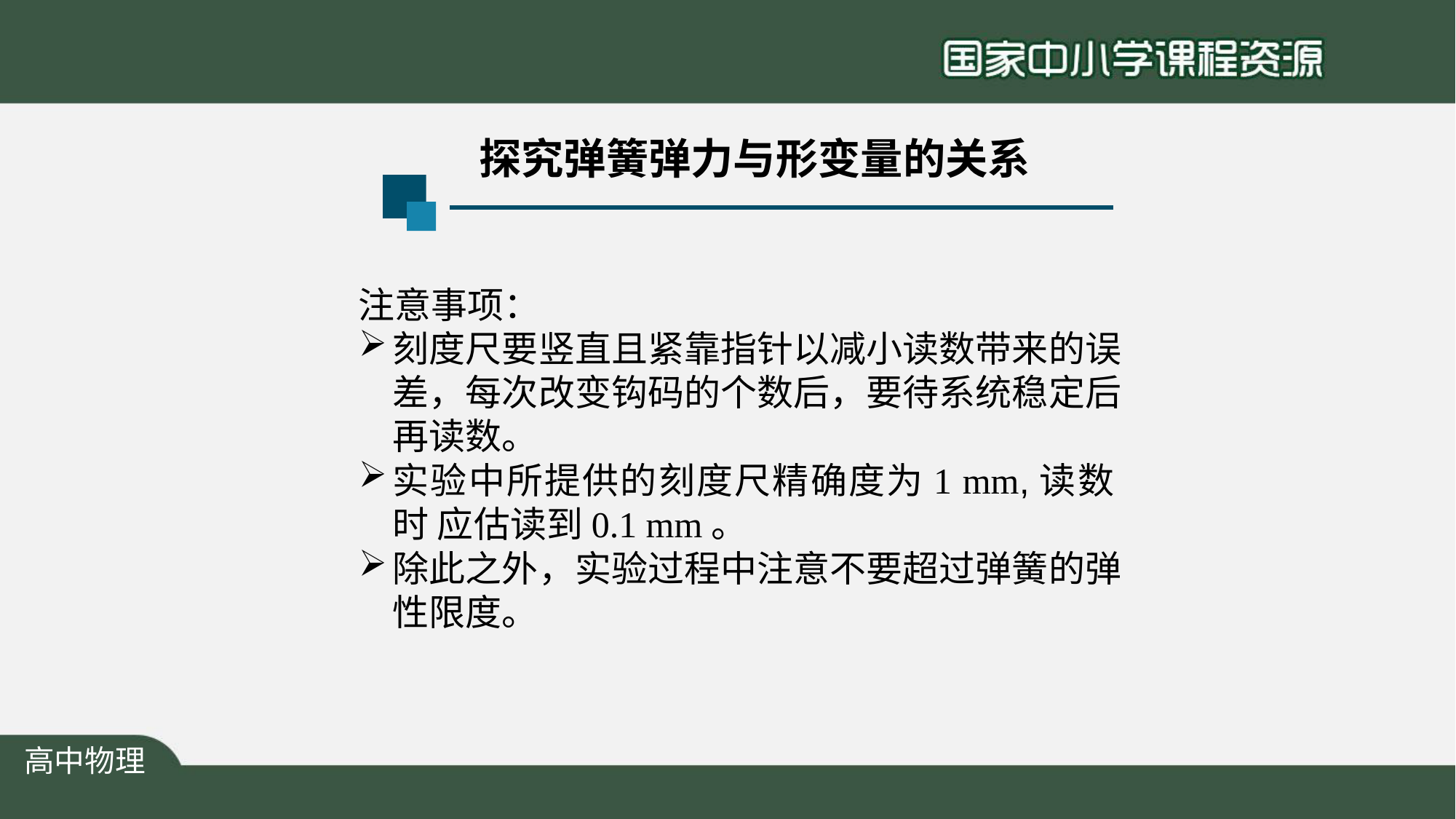

# 探究弹簧弹力与形变量的关系

注意事项：
刻度尺要竖直且紧靠指针以减小读数带来的误 差，每次改变钩码的个数后，要待系统稳定后 再读数。
实验中所提供的刻度尺精确度为1 mm,读数时 应估读到0.1 mm。
除此之外，实验过程中注意不要超过弹簧的弹 性限度。
高中物理